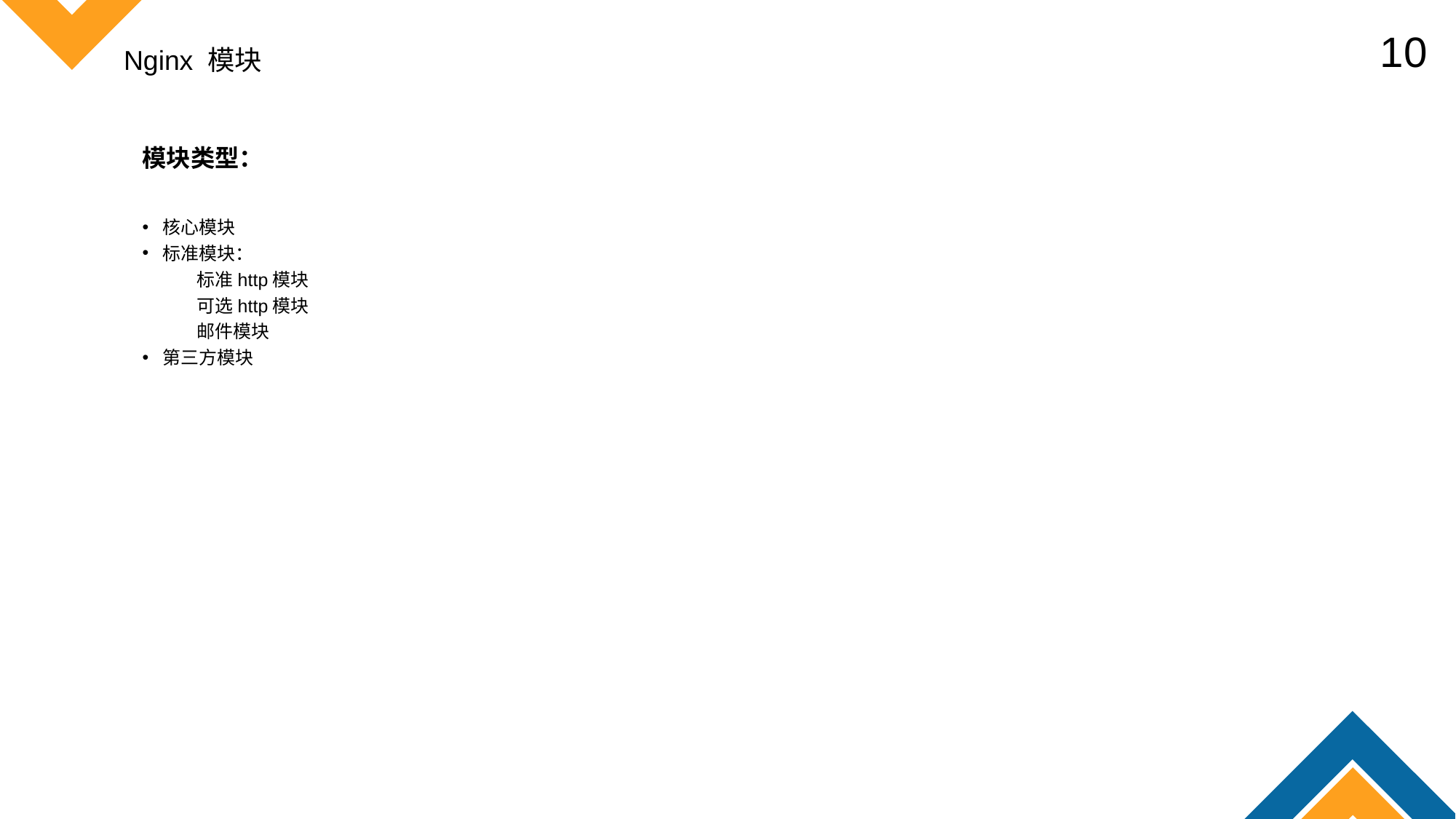

10
Nginx 模块
模块类型：

核心模块
标准模块：
标准http模块
可选http模块
邮件模块
第三方模块